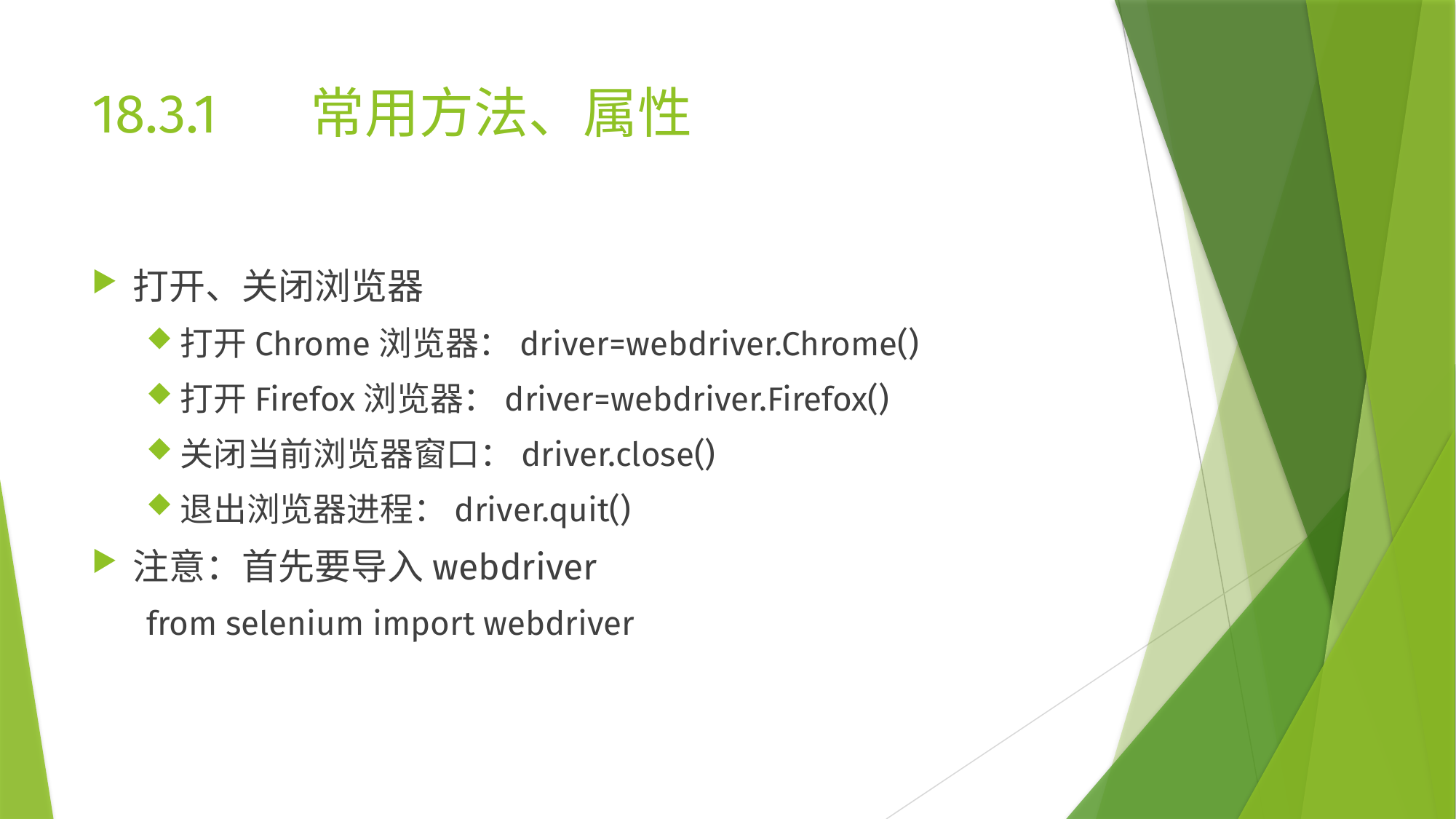

# 18.3.1	常用方法、属性
打开、关闭浏览器
打开Chrome浏览器：driver=webdriver.Chrome()
打开Firefox浏览器：driver=webdriver.Firefox()
关闭当前浏览器窗口：driver.close()
退出浏览器进程：driver.quit()
注意：首先要导入webdriver
from selenium import webdriver